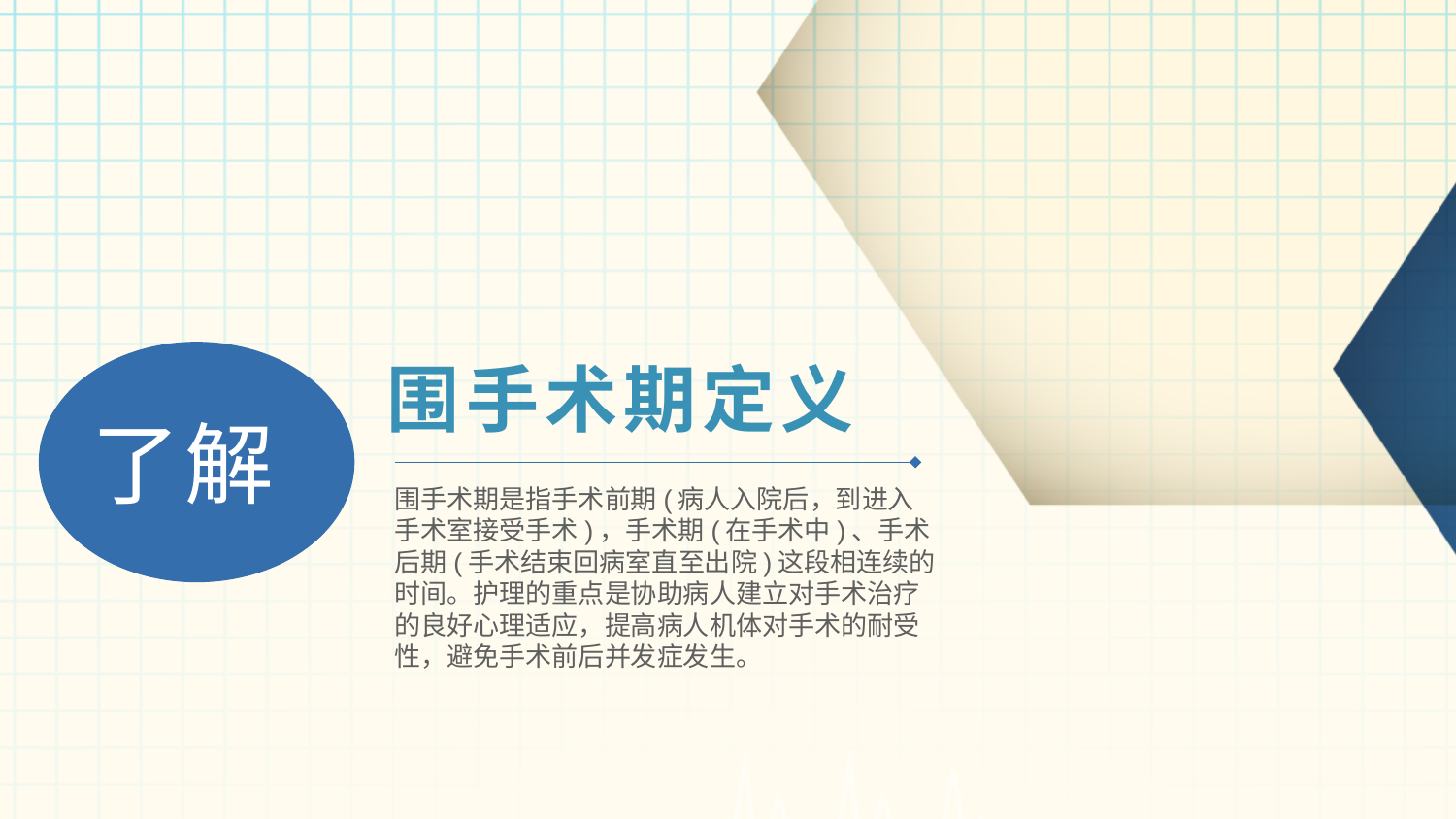

了解
围手术期定义
围手术期是指手术前期(病人入院后，到进入手术室接受手术)，手术期(在手术中)、手术后期(手术结束回病室直至出院)这段相连续的时间。护理的重点是协助病人建立对手术治疗的良好心理适应，提高病人机体对手术的耐受性，避免手术前后并发症发生。